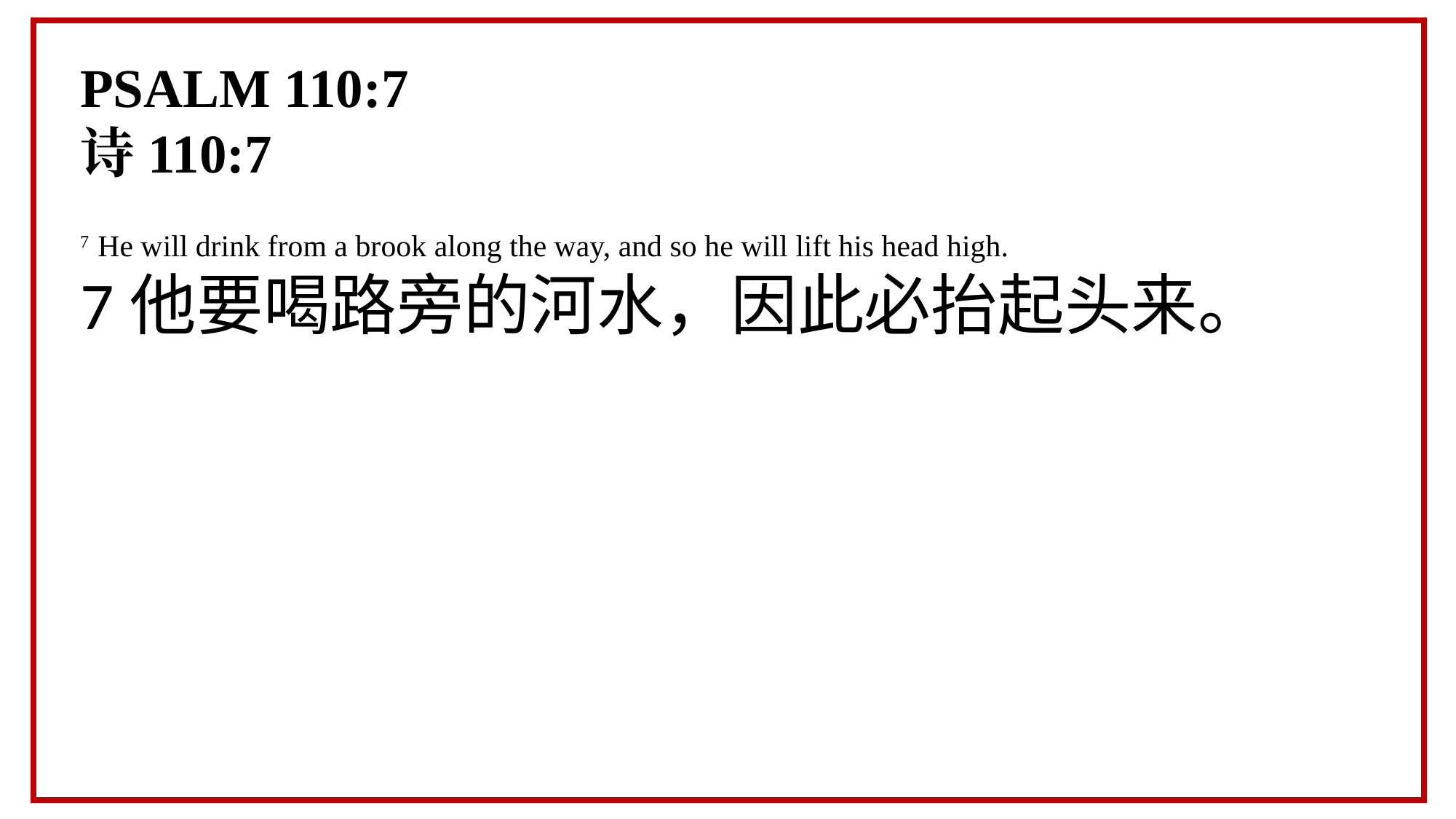

PSALM 110:7
诗110:7
7  He will drink from a brook along the way, and so he will lift his head high.
7他要喝路旁的河水，因此必抬起头来。